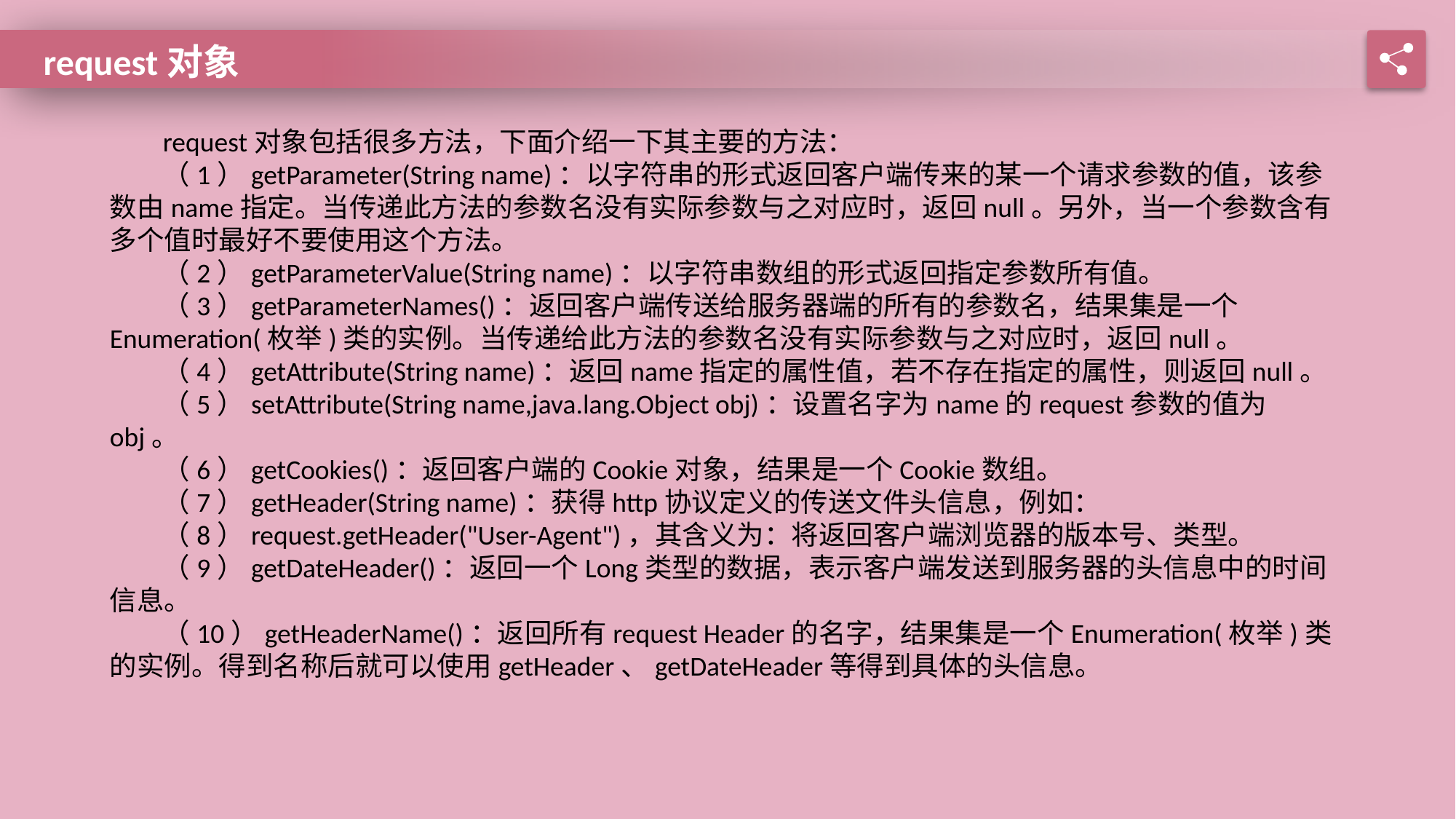

request对象
request对象包括很多方法，下面介绍一下其主要的方法：
（1）getParameter(String name)：以字符串的形式返回客户端传来的某一个请求参数的值，该参数由name指定。当传递此方法的参数名没有实际参数与之对应时，返回null。另外，当一个参数含有多个值时最好不要使用这个方法。
（2）getParameterValue(String name)：以字符串数组的形式返回指定参数所有值。
（3）getParameterNames()：返回客户端传送给服务器端的所有的参数名，结果集是一个Enumeration(枚举)类的实例。当传递给此方法的参数名没有实际参数与之对应时，返回null。
（4）getAttribute(String name)：返回name指定的属性值，若不存在指定的属性，则返回null。
（5）setAttribute(String name,java.lang.Object obj)：设置名字为name的request参数的值为obj。
（6）getCookies()：返回客户端的Cookie对象，结果是一个Cookie数组。
（7）getHeader(String name)：获得http协议定义的传送文件头信息，例如：
（8）request.getHeader("User-Agent")，其含义为：将返回客户端浏览器的版本号、类型。
（9）getDateHeader()：返回一个Long类型的数据，表示客户端发送到服务器的头信息中的时间信息。
（10）getHeaderName()：返回所有request Header的名字，结果集是一个Enumeration(枚举)类的实例。得到名称后就可以使用getHeader、getDateHeader等得到具体的头信息。